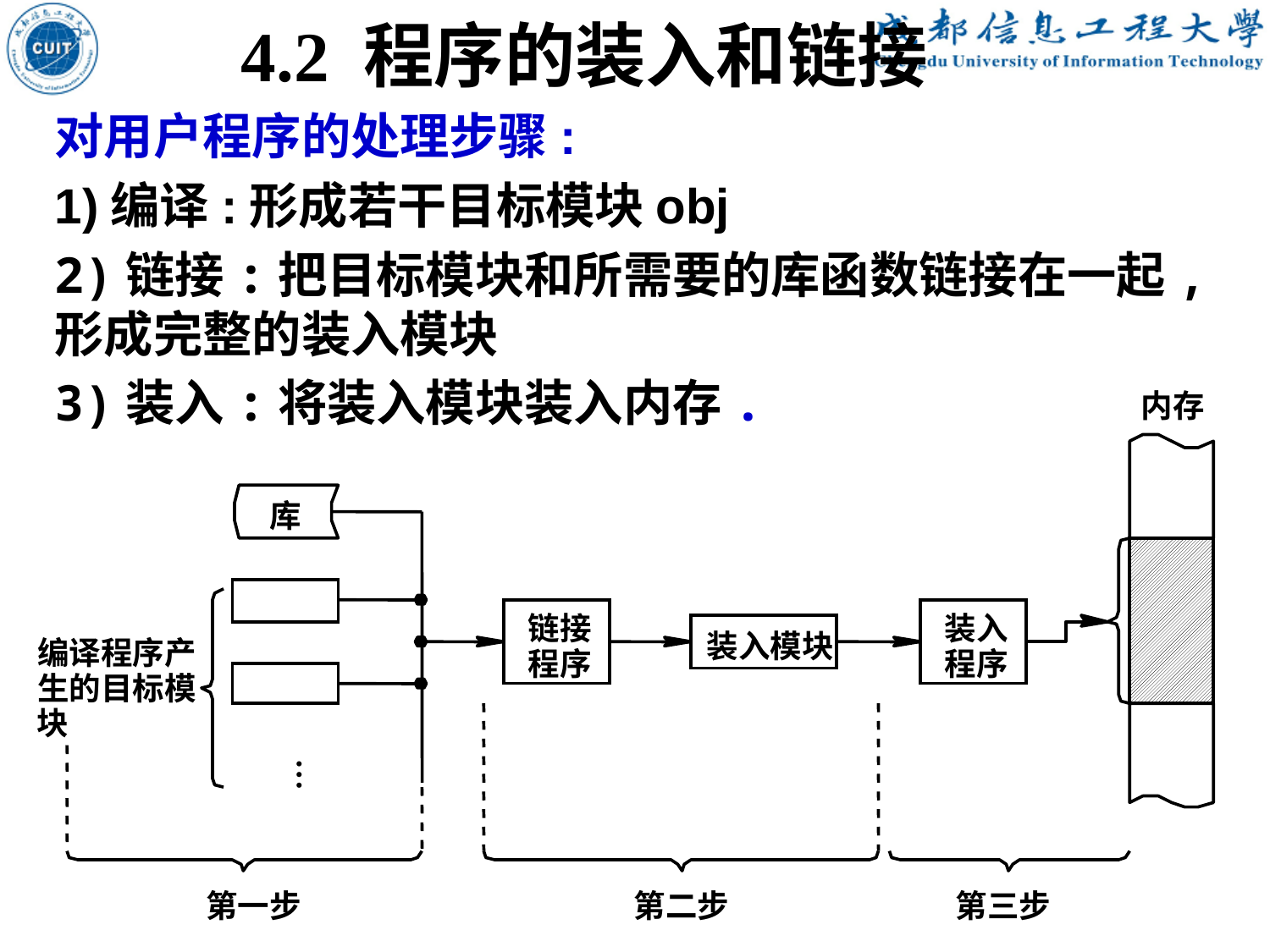

4.2 程序的装入和链接
对用户程序的处理步骤:
1)编译:形成若干目标模块obj
2)链接:把目标模块和所需要的库函数链接在一起,形成完整的装入模块
3)装入:将装入模块装入内存.
内存

库

链接
装入

装入模块
编译程序产

程序
程序

生的目标模

块

…

第一步
第二步
第三步